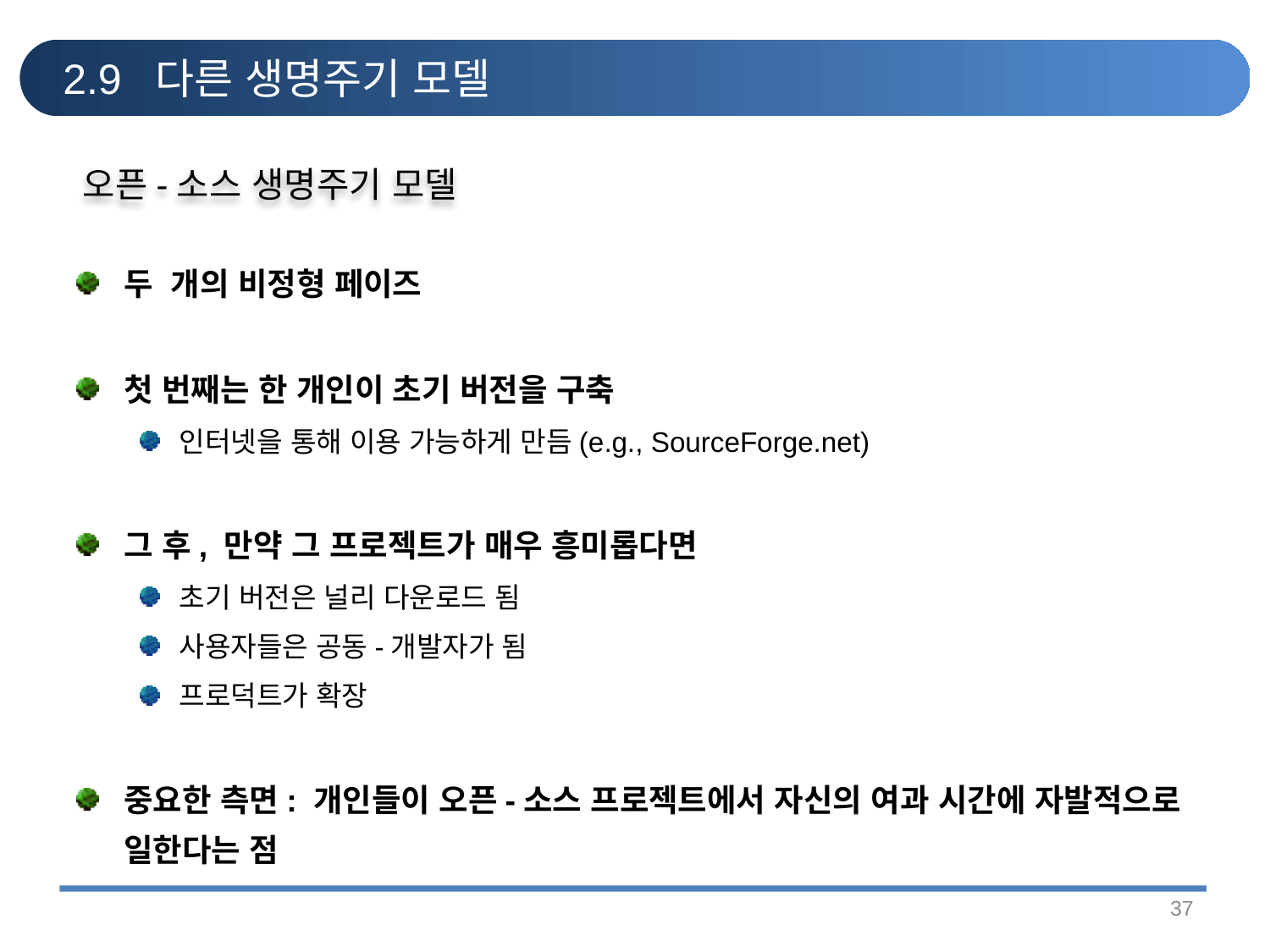

# 2.9  다른 생명주기 모델
오픈-소스 생명주기 모델
두  개의 비정형 페이즈

첫 번째는 한 개인이 초기 버전을 구축
인터넷을 통해 이용 가능하게 만듬(e.g., SourceForge.net)

그 후, 만약 그 프로젝트가 매우 흥미롭다면
초기 버전은 널리 다운로드 됨
사용자들은 공동-개발자가 됨
프로덕트가 확장

중요한 측면: 개인들이 오픈-소스 프로젝트에서 자신의 여과 시간에 자발적으로 일한다는 점
37